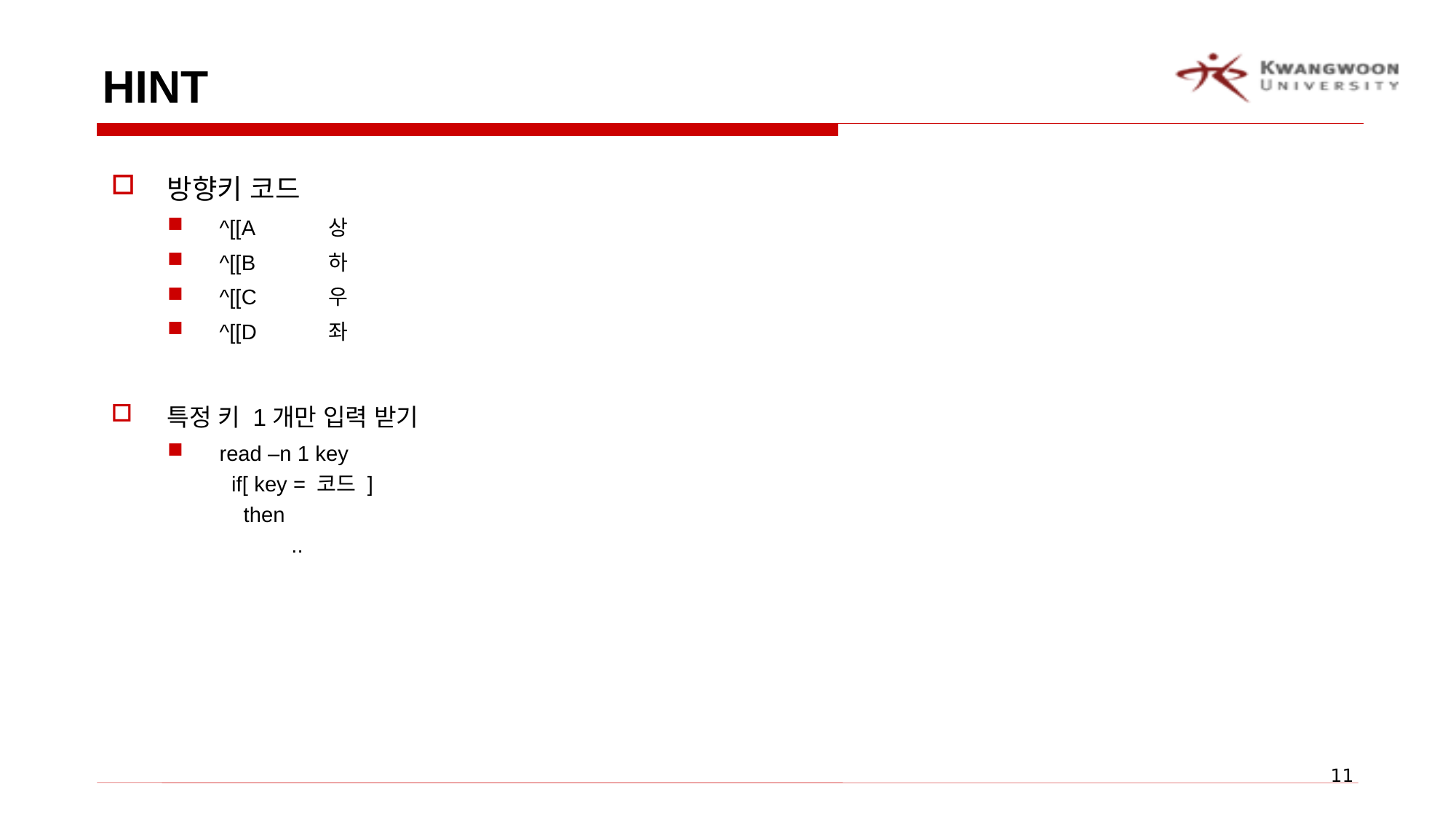

# HINT
방향키 코드
^[[A	상
^[[B	하
^[[C	우
^[[D	좌

특정 키 1개만 입력 받기
read –n 1 key
  if[ key = 코드 ]
    then
            ..
11